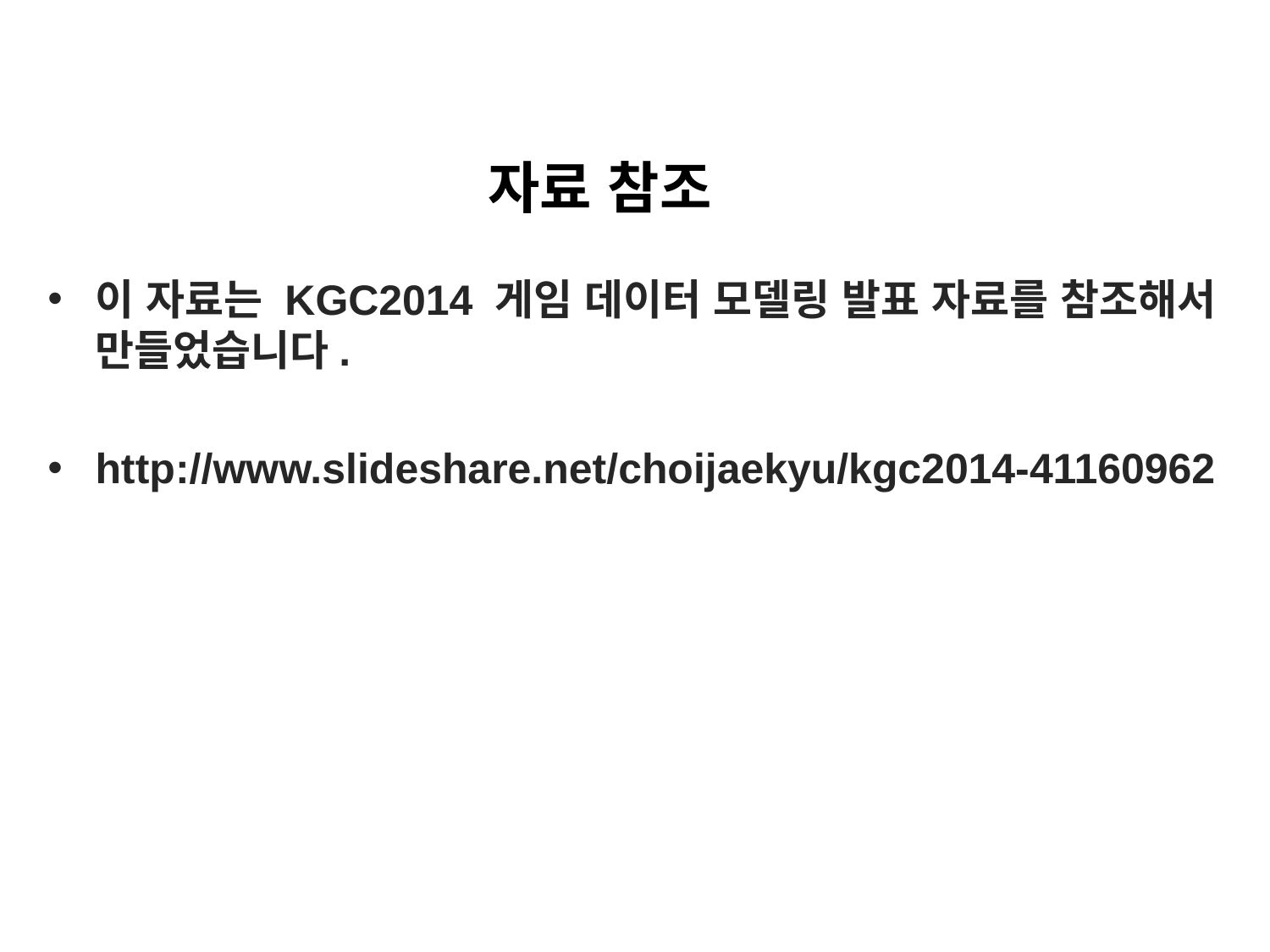

# 자료 참조
이 자료는 KGC2014 게임 데이터 모델링 발표 자료를 참조해서 만들었습니다.

http://www.slideshare.net/choijaekyu/kgc2014-41160962